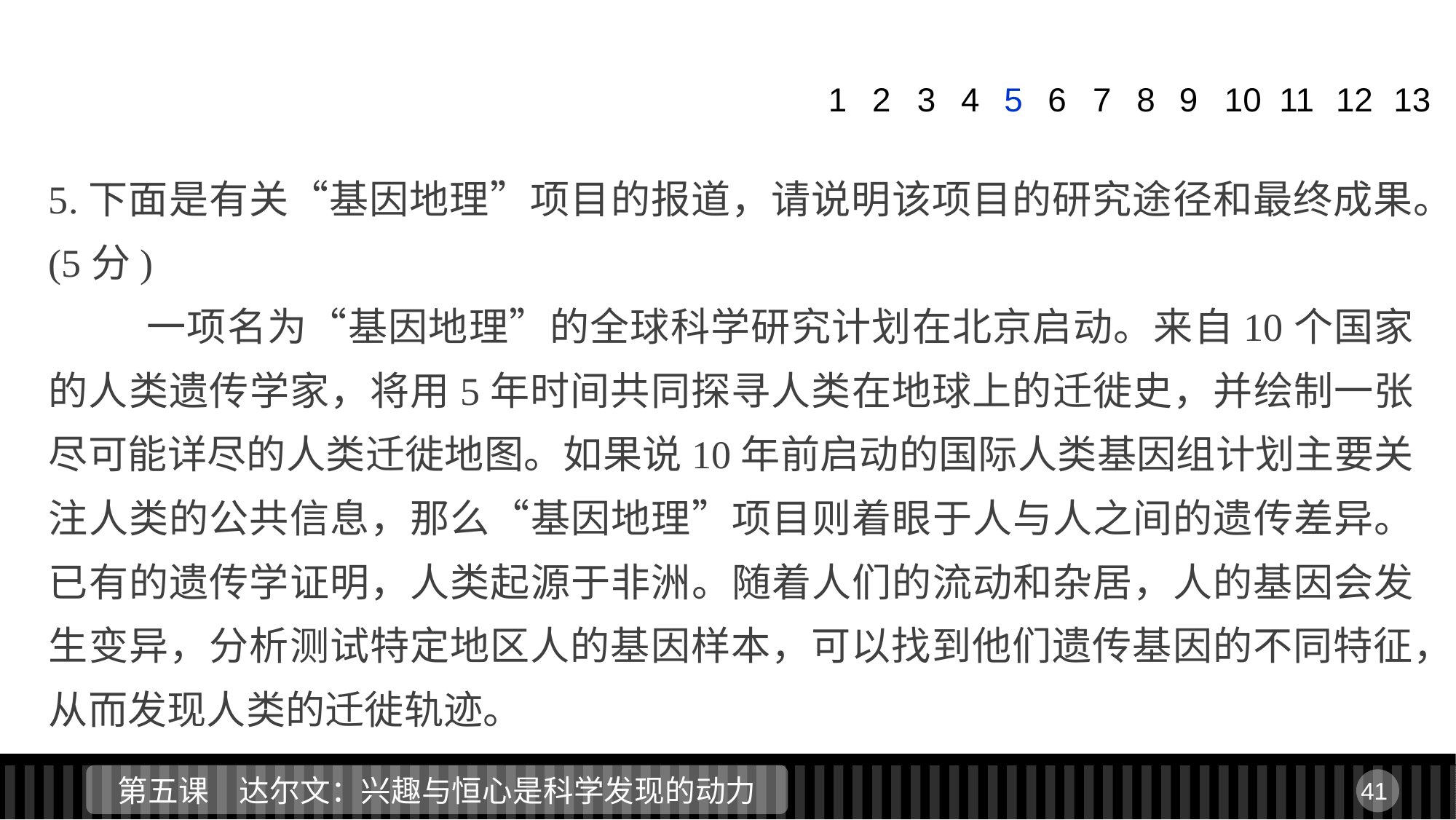

1
2
3
4
5
6
7
8
9
11
12
13
10
5.下面是有关“基因地理”项目的报道，请说明该项目的研究途径和最终成果。(5分)
         一项名为“基因地理”的全球科学研究计划在北京启动。来自10个国家的人类遗传学家，将用5年时间共同探寻人类在地球上的迁徙史，并绘制一张尽可能详尽的人类迁徙地图。如果说10年前启动的国际人类基因组计划主要关注人类的公共信息，那么“基因地理”项目则着眼于人与人之间的遗传差异。已有的遗传学证明，人类起源于非洲。随着人们的流动和杂居，人的基因会发生变异，分析测试特定地区人的基因样本，可以找到他们遗传基因的不同特征，从而发现人类的迁徙轨迹。